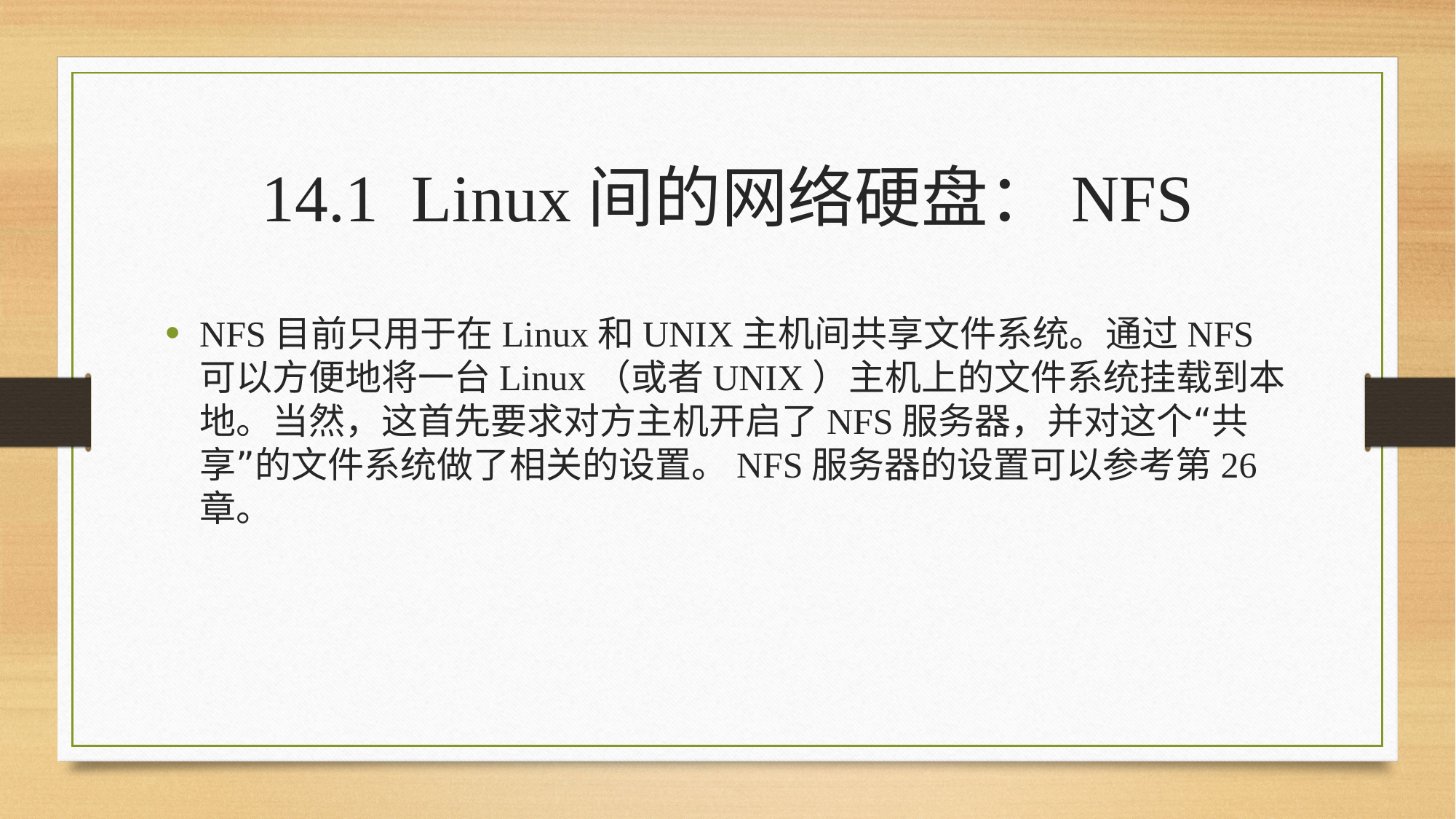

14.1  Linux间的网络硬盘：NFS
NFS目前只用于在Linux和UNIX主机间共享文件系统。通过NFS可以方便地将一台Linux（或者UNIX）主机上的文件系统挂载到本地。当然，这首先要求对方主机开启了NFS服务器，并对这个“共享”的文件系统做了相关的设置。NFS服务器的设置可以参考第26章。